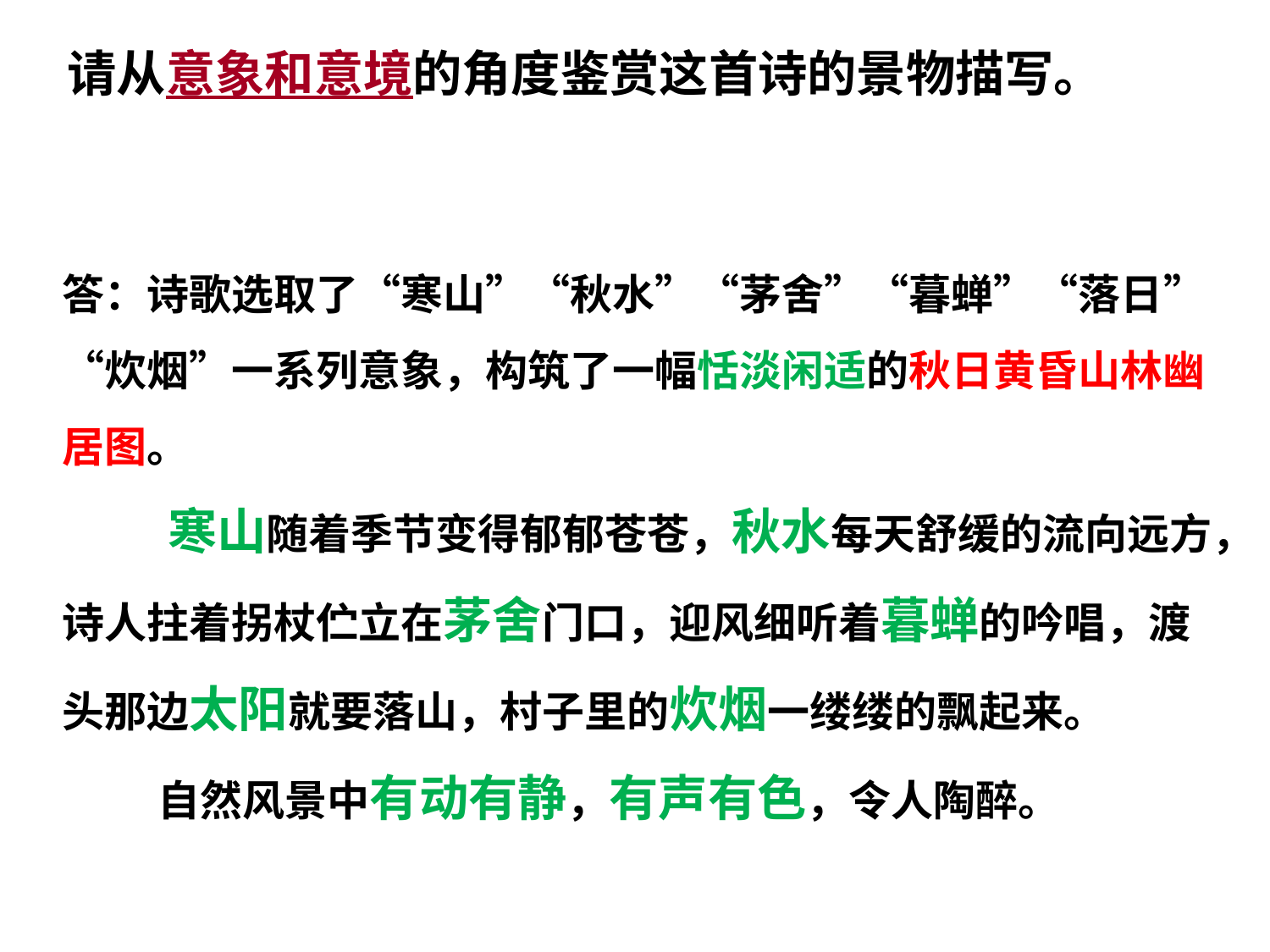

请从意象和意境的角度鉴赏这首诗的景物描写。
答：诗歌选取了“寒山”“秋水”“茅舍”“暮蝉”“落日”“炊烟”一系列意象，构筑了一幅恬淡闲适的秋日黄昏山林幽居图。
          寒山随着季节变得郁郁苍苍，秋水每天舒缓的流向远方，诗人拄着拐杖伫立在茅舍门口，迎风细听着暮蝉的吟唱，渡头那边太阳就要落山，村子里的炊烟一缕缕的飘起来。
         自然风景中有动有静，有声有色，令人陶醉。